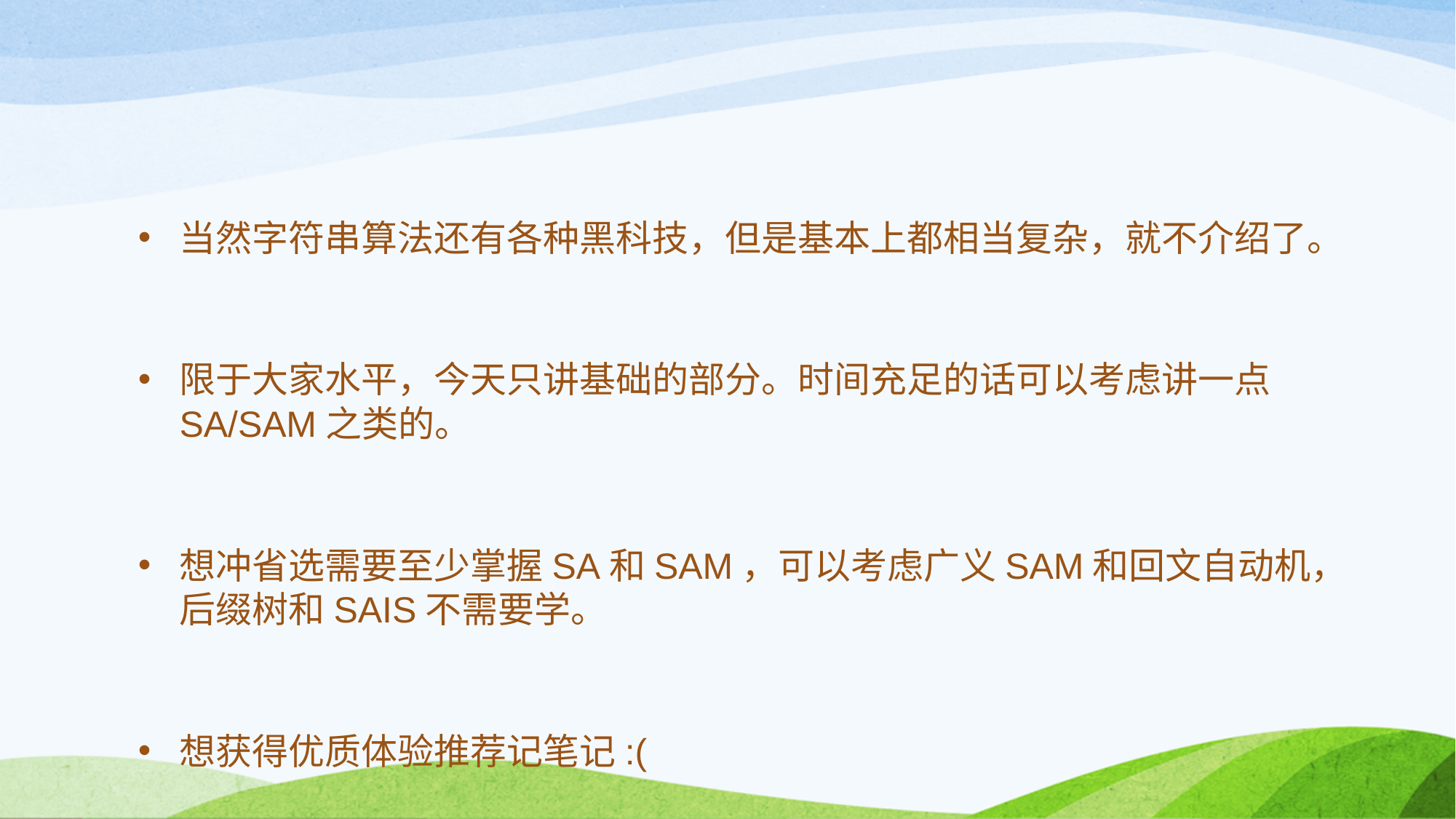

#
当然字符串算法还有各种黑科技，但是基本上都相当复杂，就不介绍了。

限于大家水平，今天只讲基础的部分。时间充足的话可以考虑讲一点SA/SAM之类的。

想冲省选需要至少掌握SA和SAM，可以考虑广义SAM和回文自动机，后缀树和SAIS不需要学。

想获得优质体验推荐记笔记:(